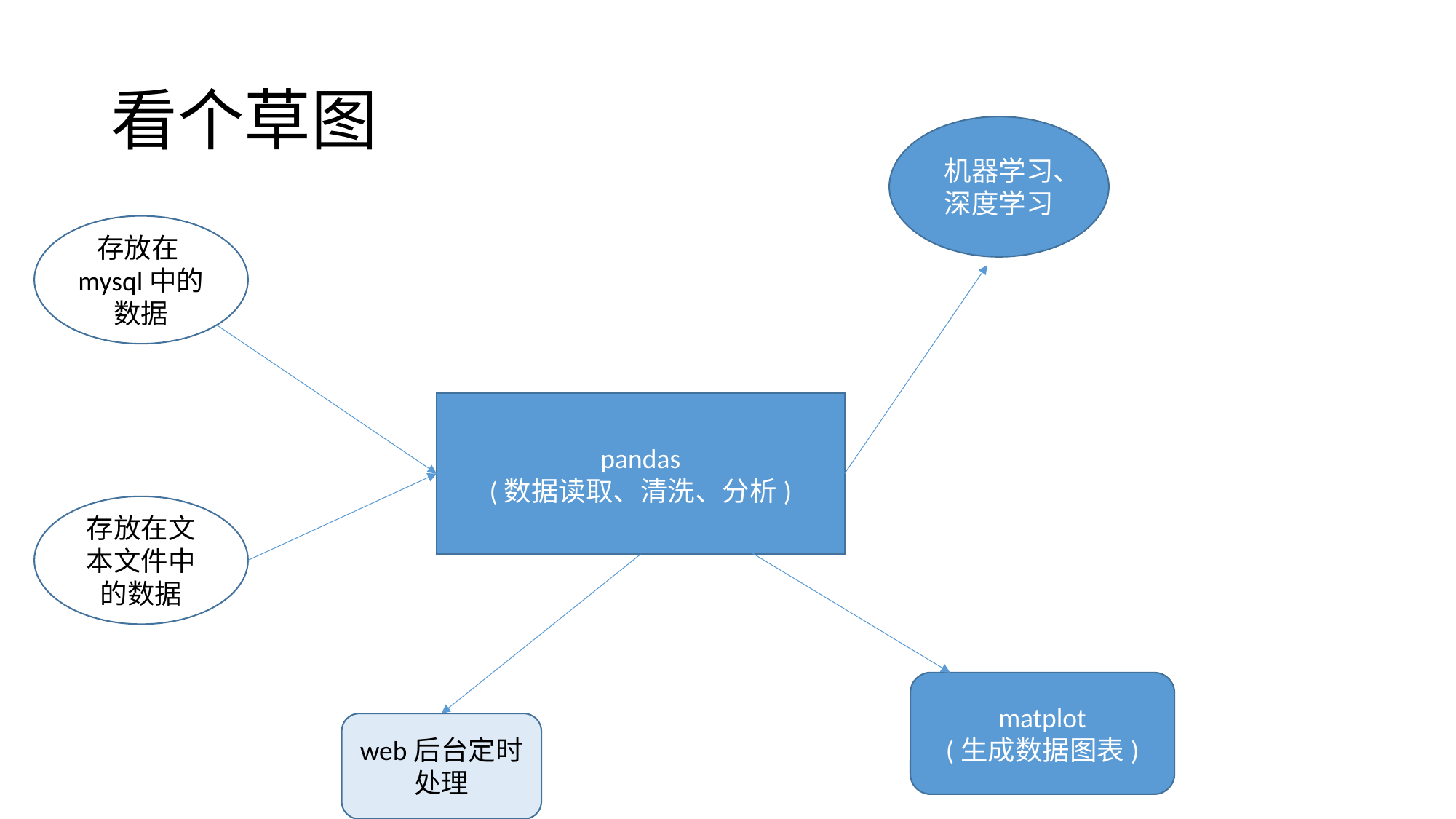

# 看个草图
机器学习、深度学习
存放在mysql中的数据
pandas
(数据读取、清洗、分析)
存放在文本文件中的数据
matplot
(生成数据图表)
web后台定时处理